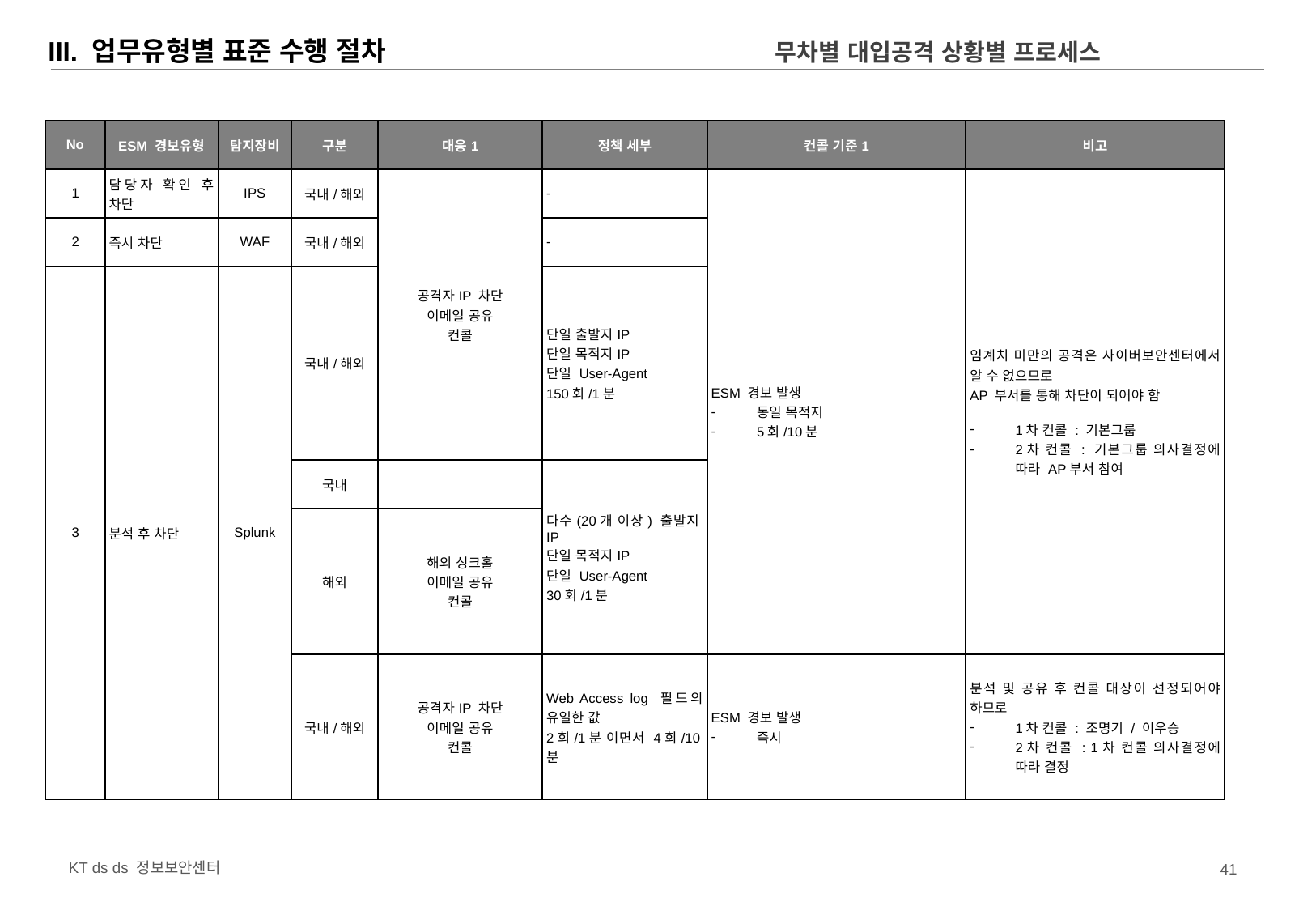

III. 업무유형별 표준 수행 절차                                                    무차별 대입공격 상황별 프로세스
| No | ESM 경보유형 | 탐지장비 | 구분 | 대응1 | 정책 세부 | 컨콜 기준1 | 비고 |
| --- | --- | --- | --- | --- | --- | --- | --- |
| 1 | 담당자 확인 후 차단 | IPS | 국내/해외 | 공격자IP 차단 이메일 공유 컨콜 | - | ESM 경보 발생 동일 목적지 5회/10분 | 임계치 미만의 공격은 사이버보안센터에서 알 수 없으므로 AP 부서를 통해 차단이 되어야 함   1차 컨콜 : 기본그룹 2차 컨콜 : 기본그룹 의사결정에 따라 AP부서 참여 |
| 2 | 즉시 차단 | WAF | 국내/해외 |  | - |  |  |
| 3 | 분석 후 차단 | Splunk | 국내/해외 |  | 단일 출발지IP 단일 목적지IP 단일 User-Agent 150회/1분 |  |  |
|  |  |  | 국내 |  | 다수(20개 이상) 출발지IP 단일 목적지IP 단일 User-Agent 30회/1분 |  |  |
|  |  |  | 해외 | 해외 싱크홀 이메일 공유 컨콜 |  |  |  |
|  |  |  | 국내/해외 | 공격자IP 차단 이메일 공유 컨콜 | Web Access log 필드의 유일한 값 2회/1분 이면서 4회/10분 | ESM 경보 발생 즉시 | 분석 및 공유 후 컨콜 대상이 선정되어야 하므로 1차 컨콜 : 조명기 / 이우승 2차 컨콜 : 1차 컨콜 의사결정에 따라 결정 |
41